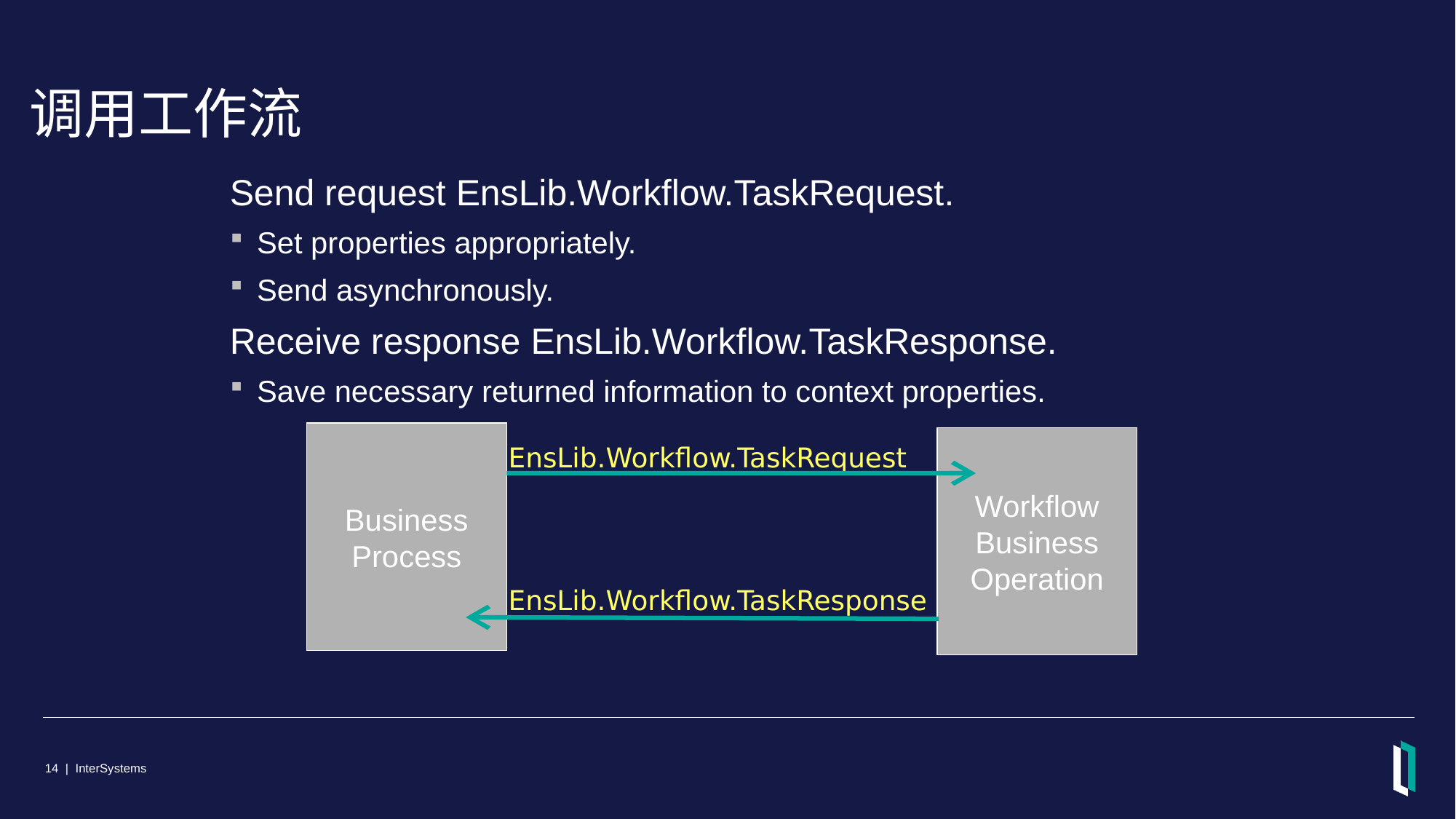

# 调用工作流
Send request EnsLib.Workflow.TaskRequest.
Set properties appropriately.
Send asynchronously.
Receive response EnsLib.Workflow.TaskResponse.
Save necessary returned information to context properties.

Business
Process
Workflow
Business
Operation
EnsLib.Workflow.TaskRequest

EnsLib.Workflow.TaskResponse